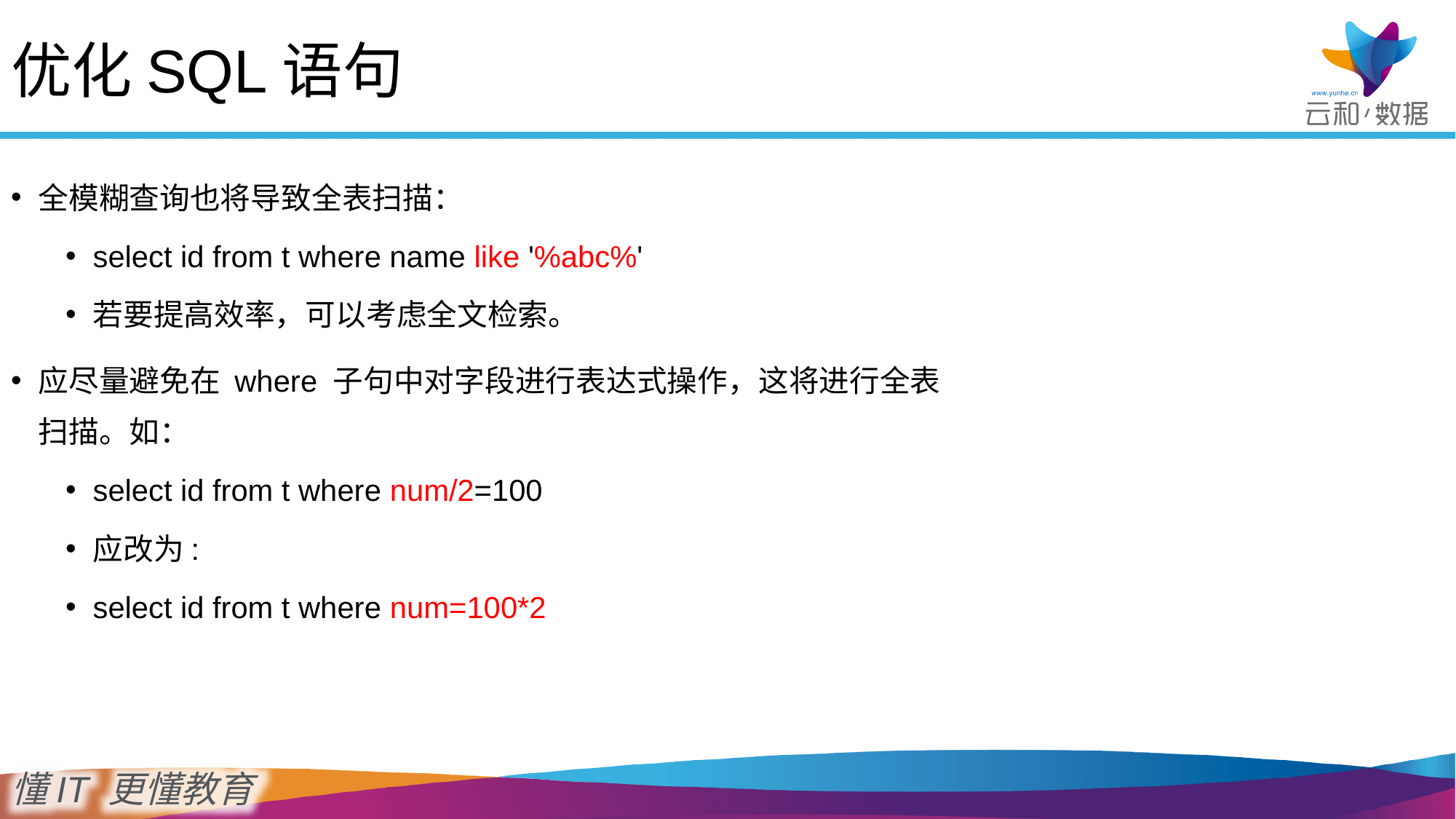

优化SQL语句
全模糊查询也将导致全表扫描：
select id from t where name like '%abc%'
若要提高效率，可以考虑全文检索。
应尽量避免在 where 子句中对字段进行表达式操作，这将进行全表扫描。如：
select id from t where num/2=100
应改为:
select id from t where num=100*2